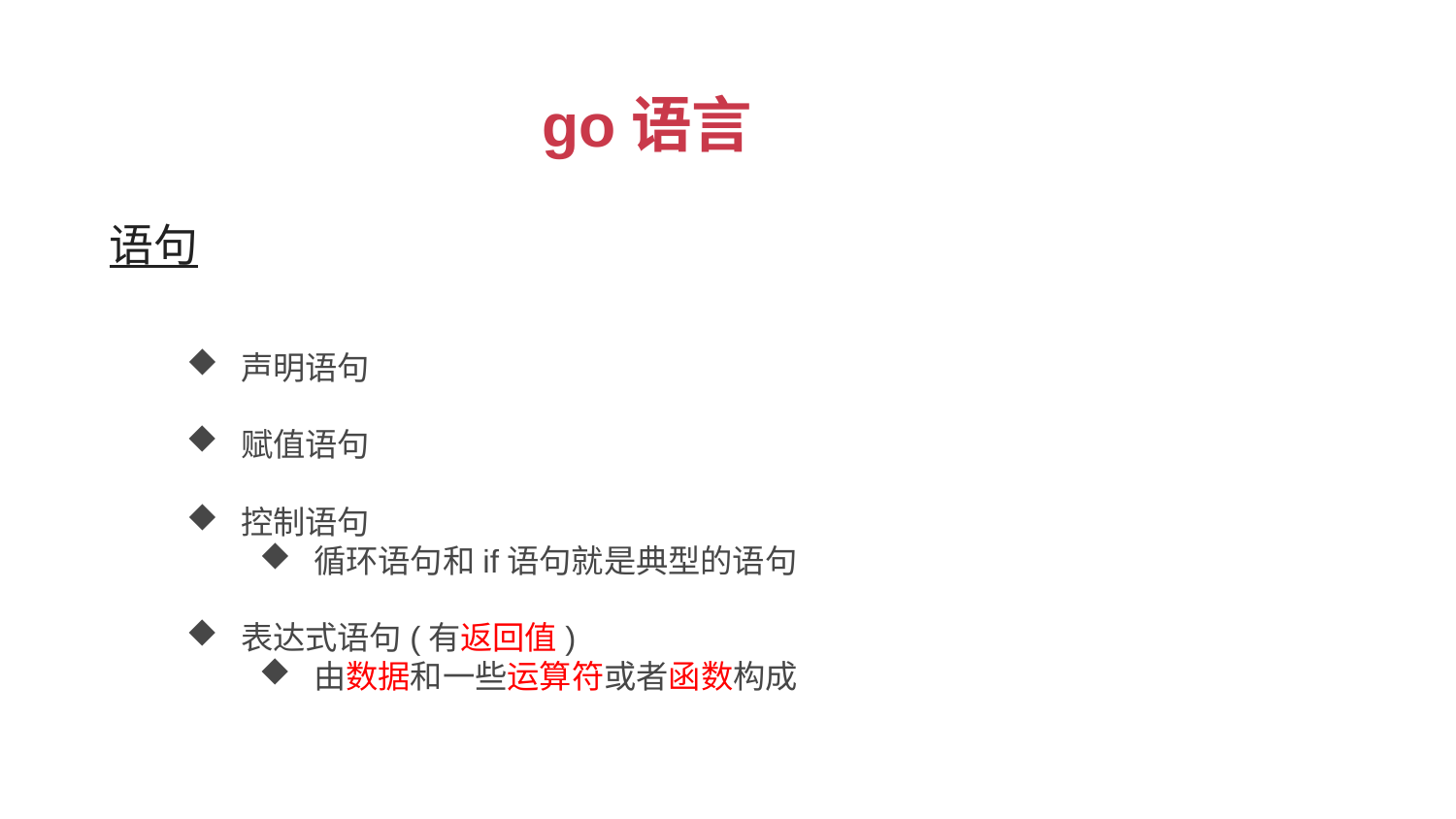

go语言
 语句
声明语句
赋值语句
控制语句
循环语句和if语句就是典型的语句
表达式语句(有返回值)
由数据和一些运算符或者函数构成